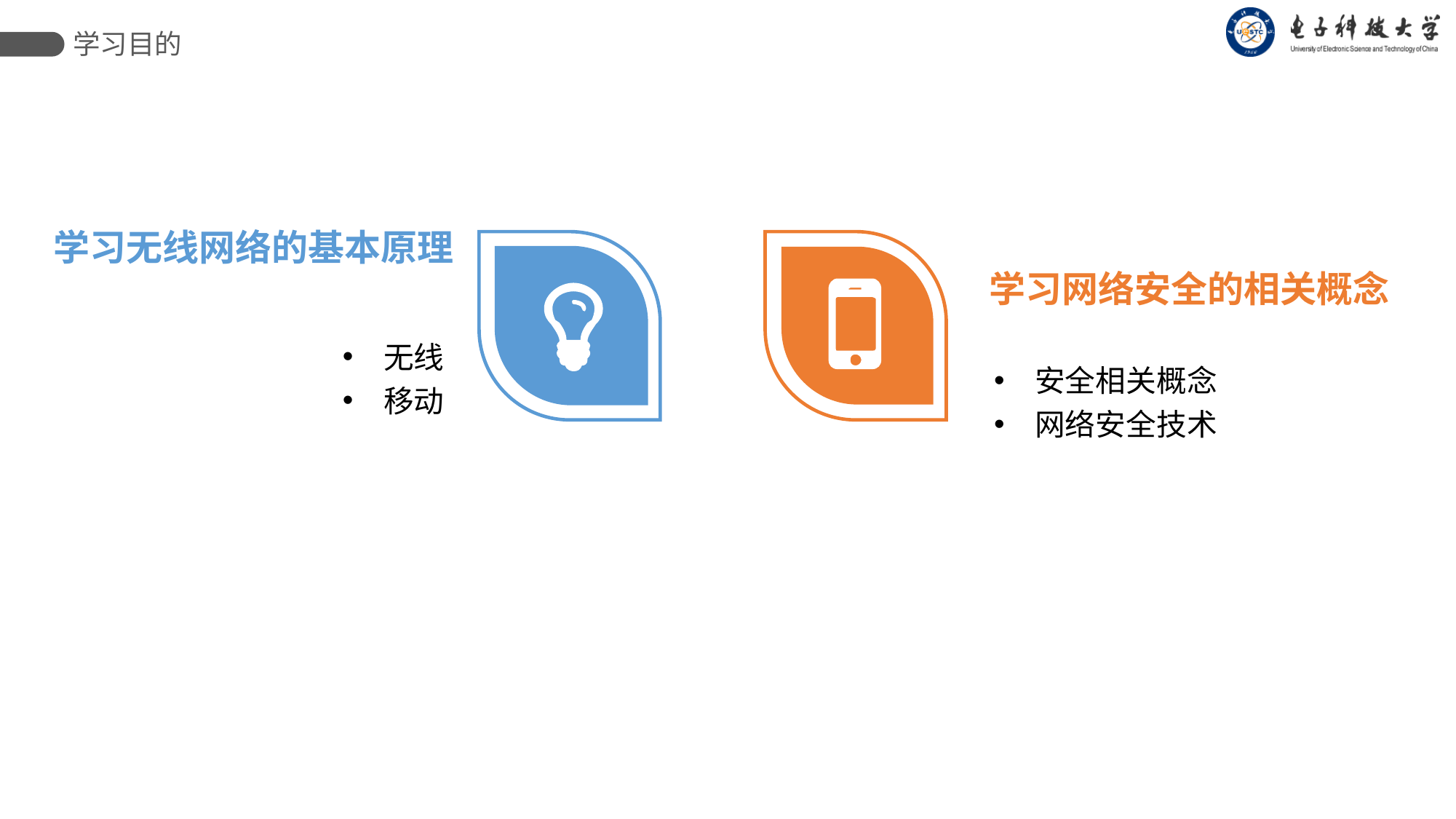

学习目的

学习无线网络的基本原理
无线
移动

学习网络安全的相关概念
安全相关概念
网络安全技术